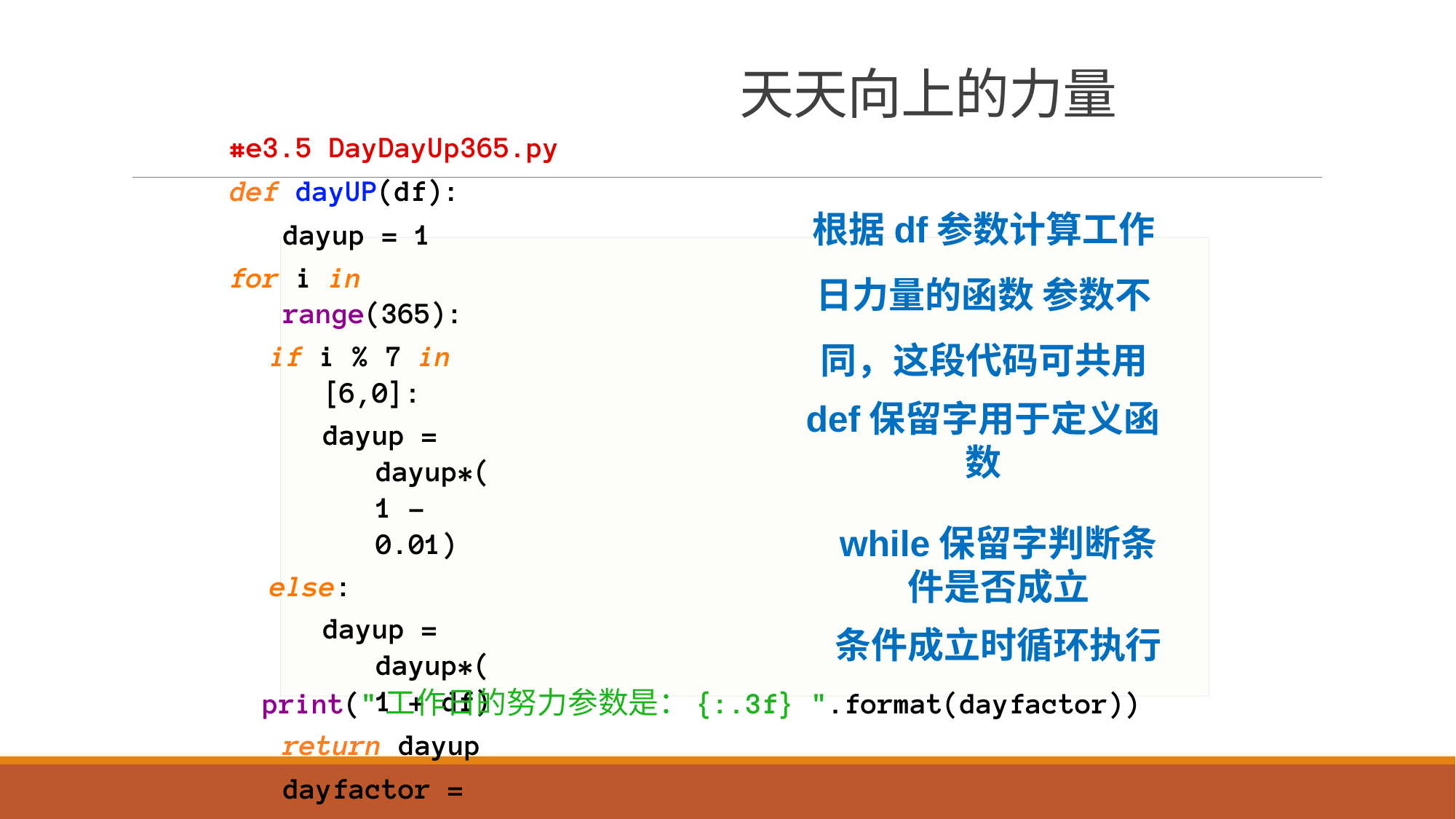

# 天天向上的力量
#e3.5 DayDayUp365.py
def dayUP(df):
	dayup = 1
for i in range(365):
if i % 7 in [6,0]:
dayup = dayup*(1 - 0.01)
else:
dayup = dayup*(1 + df)
return dayup
dayfactor = 0.01
while dayUP(dayfactor) < 37.78:
dayfactor += 0.001
根据df参数计算工作日力量的函数 参数不同，这段代码可共用
def保留字用于定义函数

while保留字判断条件是否成立
条件成立时循环执行
print("工作日的努力参数是：{:.3f} ".format(dayfactor))